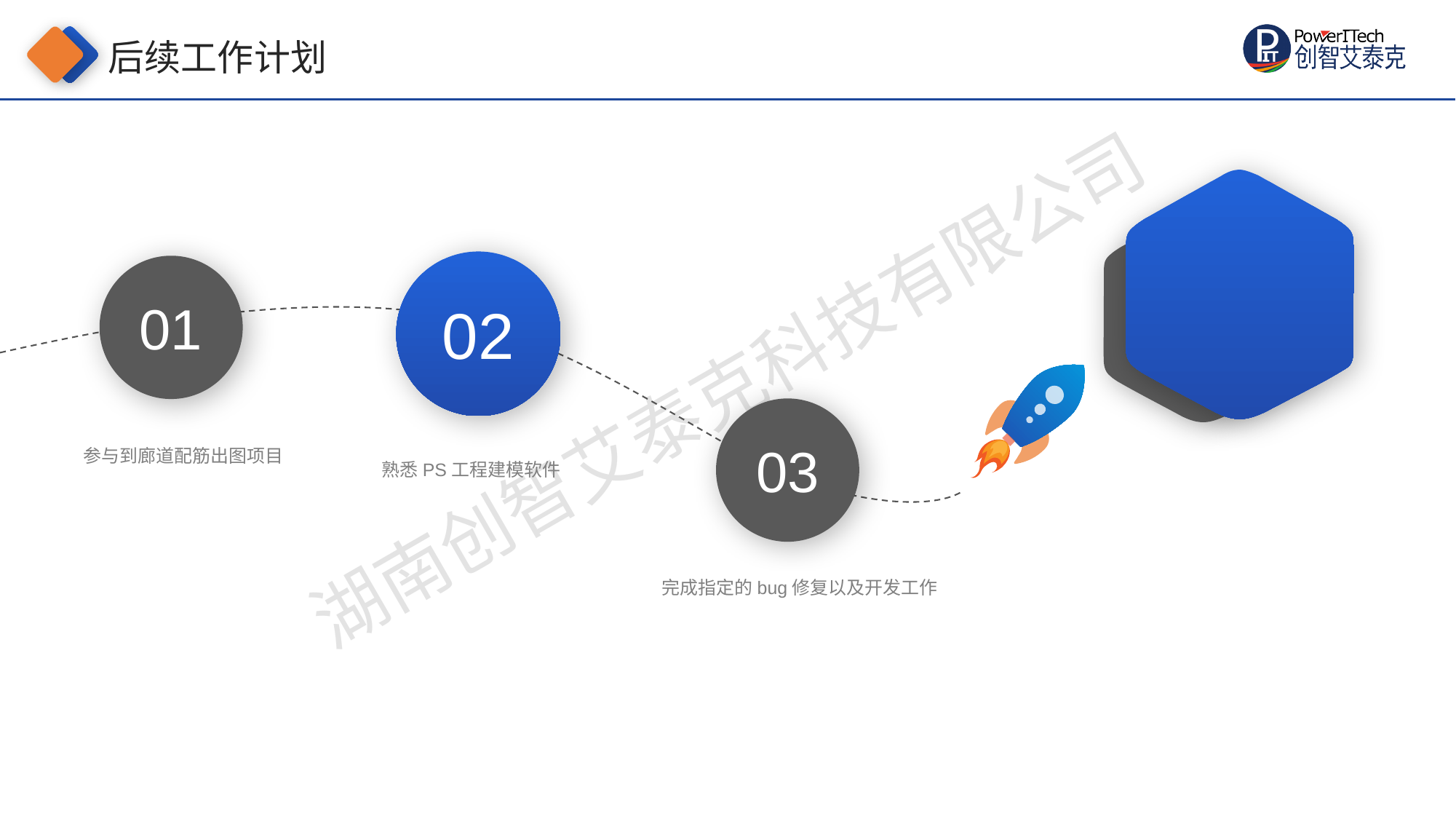

后续工作计划

02
01

03
参与到廊道配筋出图项目
熟悉PS工程建模软件
完成指定的bug修复以及开发工作